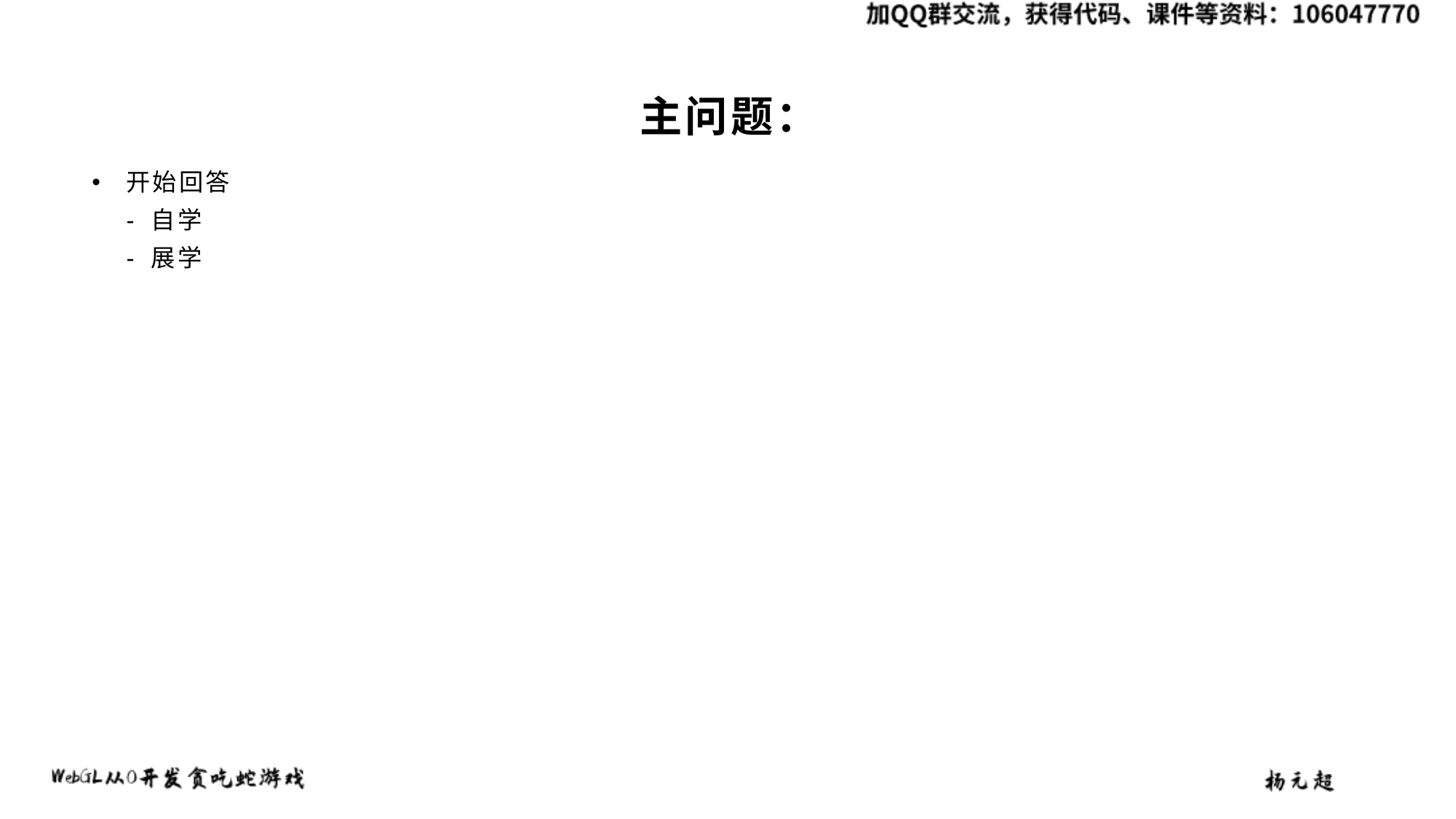

# 主问题：
开始回答
- 自学
- 展学